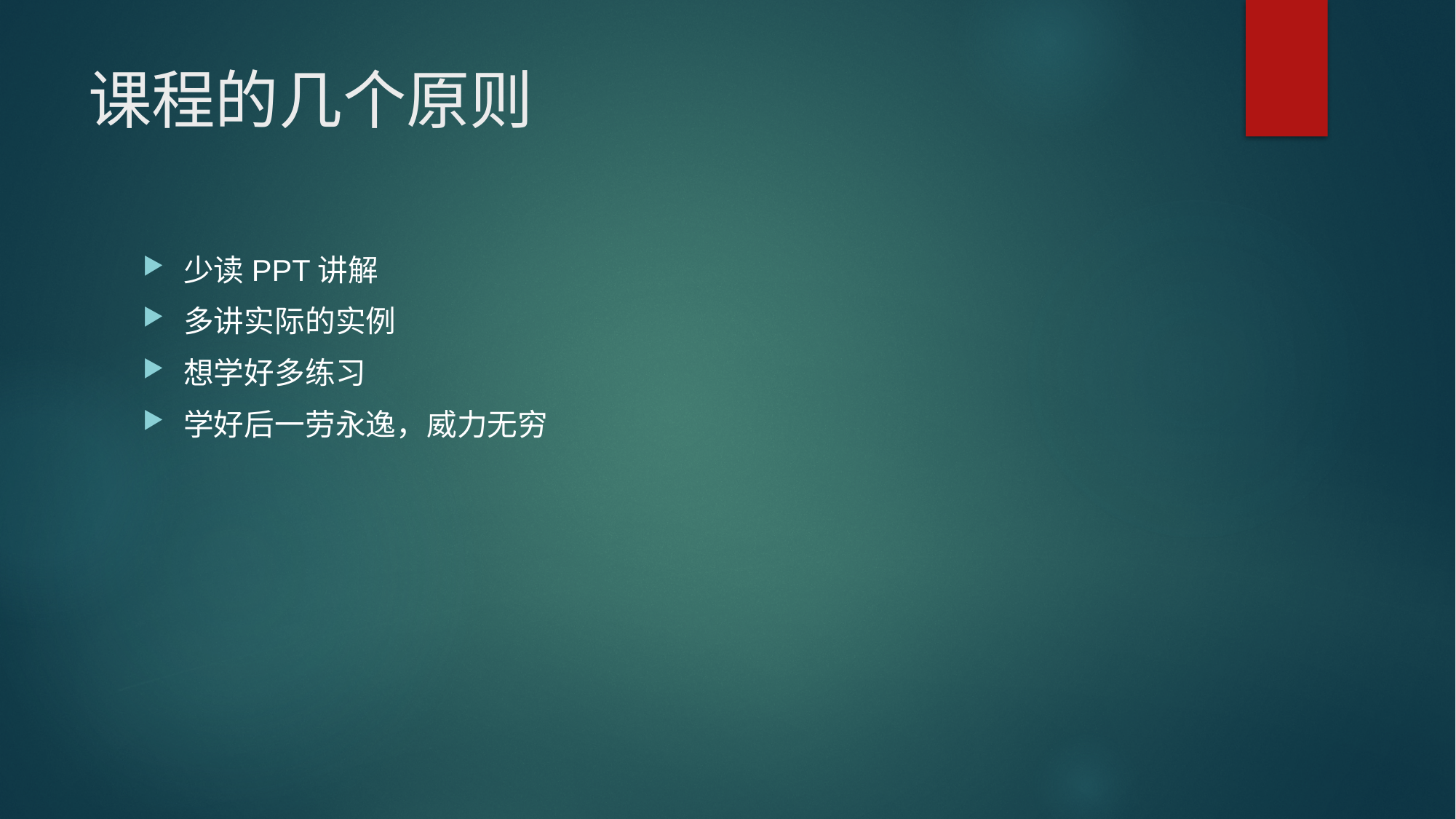

# 课程的几个原则
少读PPT讲解
多讲实际的实例
想学好多练习
学好后一劳永逸，威力无穷